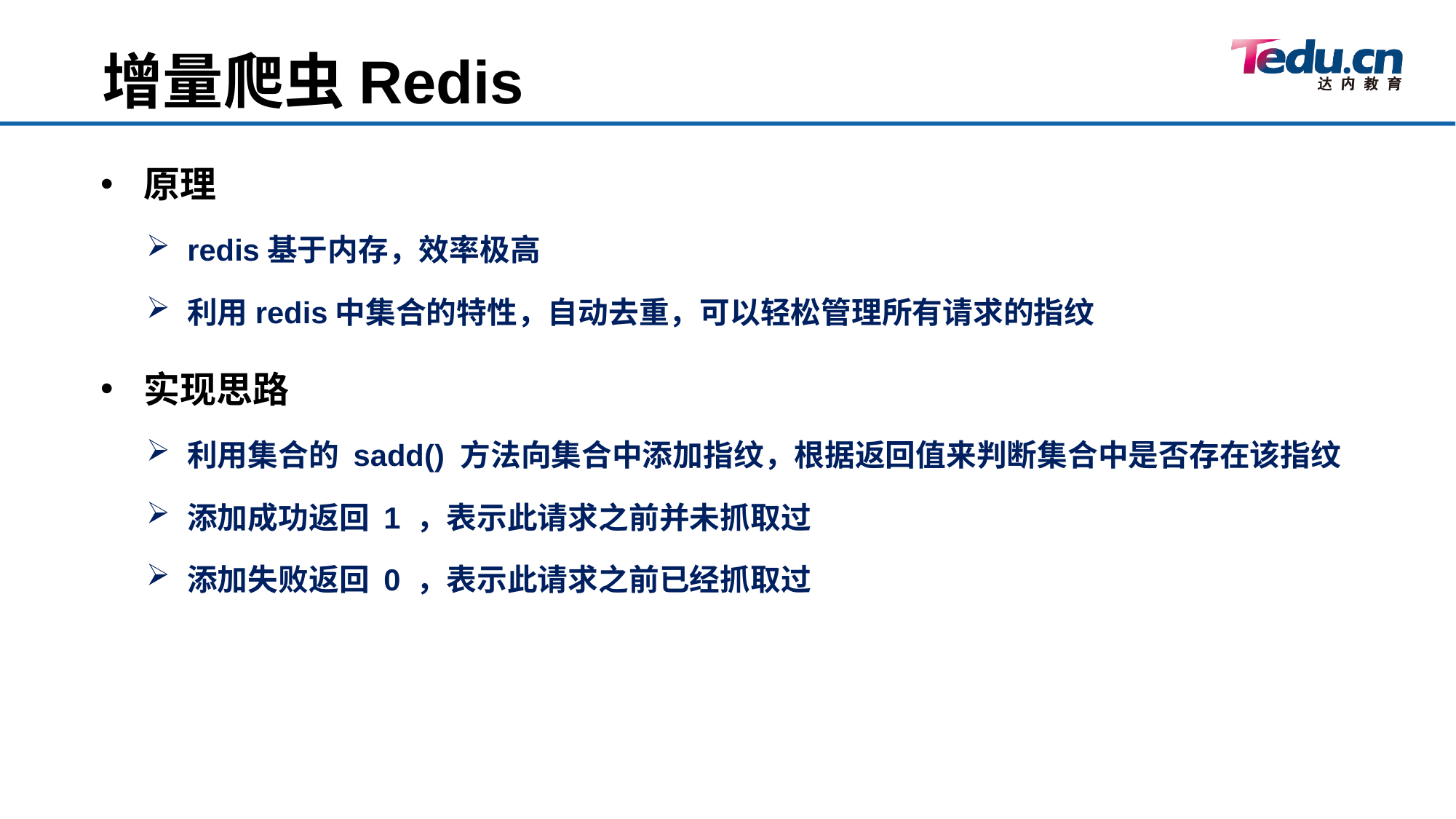

增量爬虫Redis
原理
redis基于内存，效率极高
利用redis中集合的特性，自动去重，可以轻松管理所有请求的指纹
实现思路
利用集合的 sadd() 方法向集合中添加指纹，根据返回值来判断集合中是否存在该指纹
添加成功返回 1 ，表示此请求之前并未抓取过
添加失败返回 0 ，表示此请求之前已经抓取过